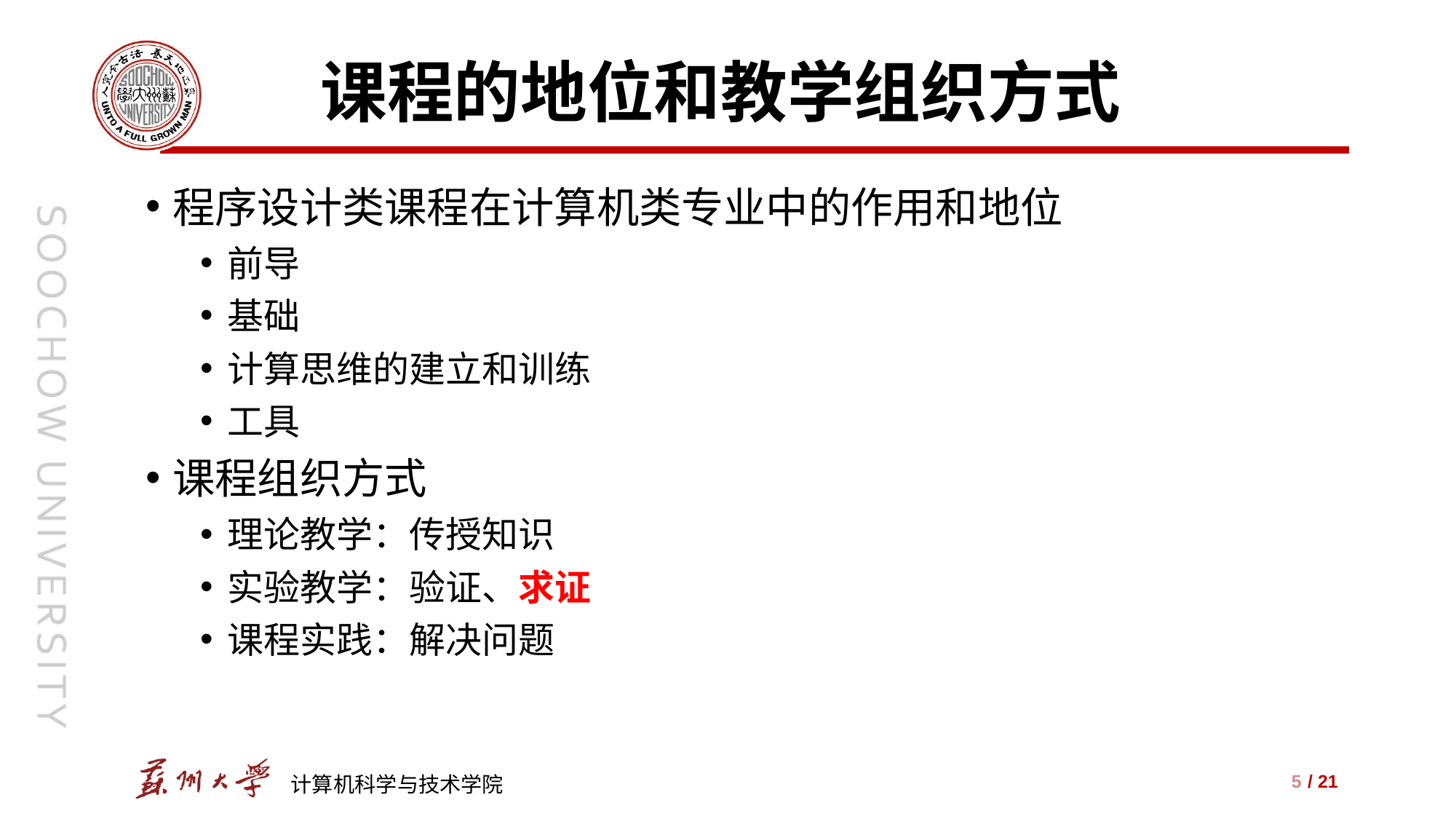

# 课程的地位和教学组织方式
程序设计类课程在计算机类专业中的作用和地位
前导
基础
计算思维的建立和训练
工具
课程组织方式
理论教学：传授知识
实验教学：验证、求证
课程实践：解决问题
5